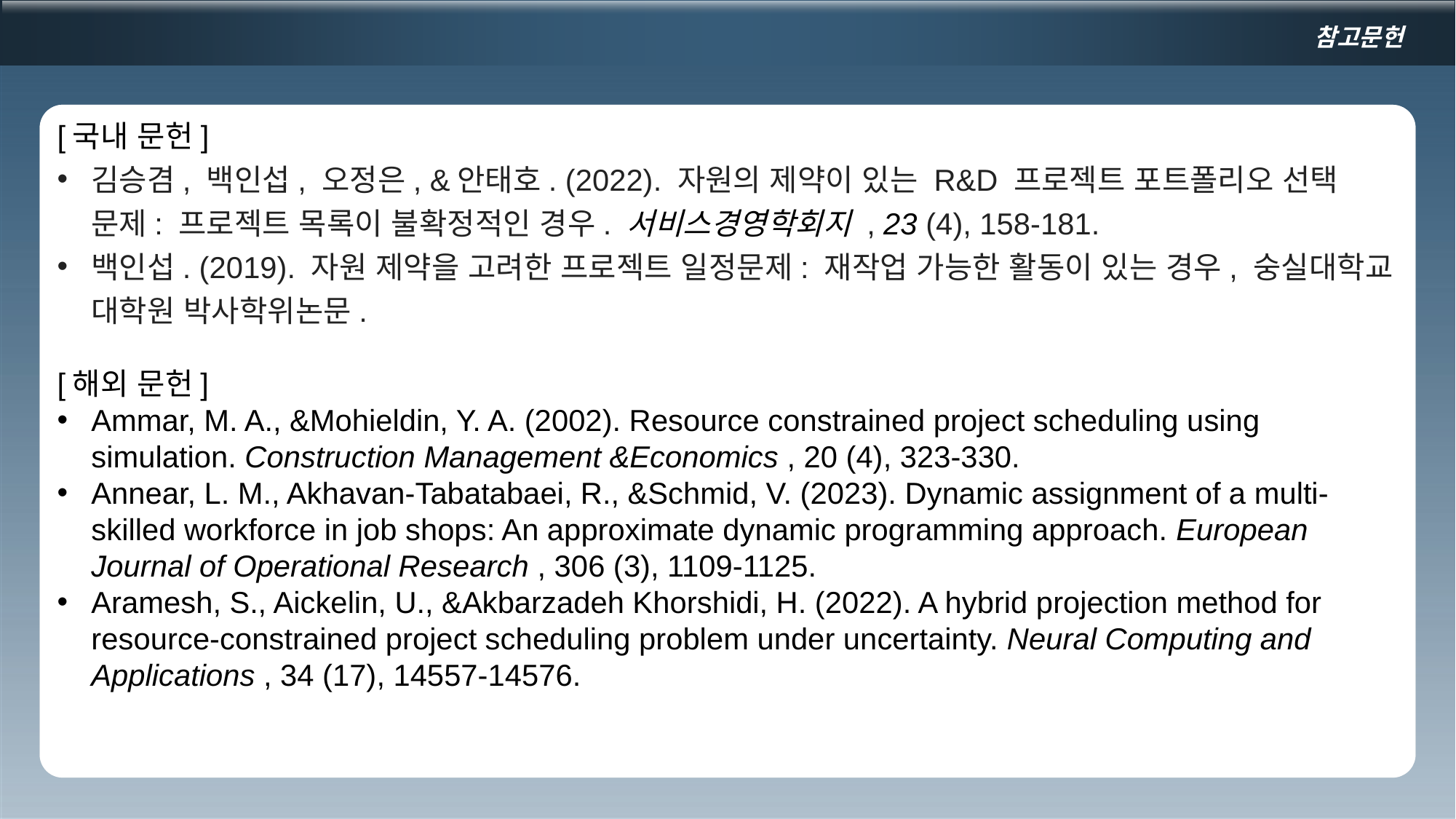

참고문헌
[국내 문헌]
김승겸, 백인섭, 오정은, &안태호. (2022). 자원의 제약이 있는 R&D 프로젝트 포트폴리오 선택 문제: 프로젝트 목록이 불확정적인 경우. 서비스경영학회지 , 23 (4), 158-181.
백인섭. (2019). 자원 제약을 고려한 프로젝트 일정문제: 재작업 가능한 활동이 있는 경우, 숭실대학교 대학원 박사학위논문.

[해외 문헌]
Ammar, M. A., &Mohieldin, Y. A. (2002). Resource constrained project scheduling using simulation. Construction Management &Economics , 20 (4), 323-330.
Annear, L. M., Akhavan-Tabatabaei, R., &Schmid, V. (2023). Dynamic assignment of a multi-skilled workforce in job shops: An approximate dynamic programming approach. European Journal of Operational Research , 306 (3), 1109-1125.
Aramesh, S., Aickelin, U., &Akbarzadeh Khorshidi, H. (2022). A hybrid projection method for resource-constrained project scheduling problem under uncertainty. Neural Computing and Applications , 34 (17), 14557-14576.